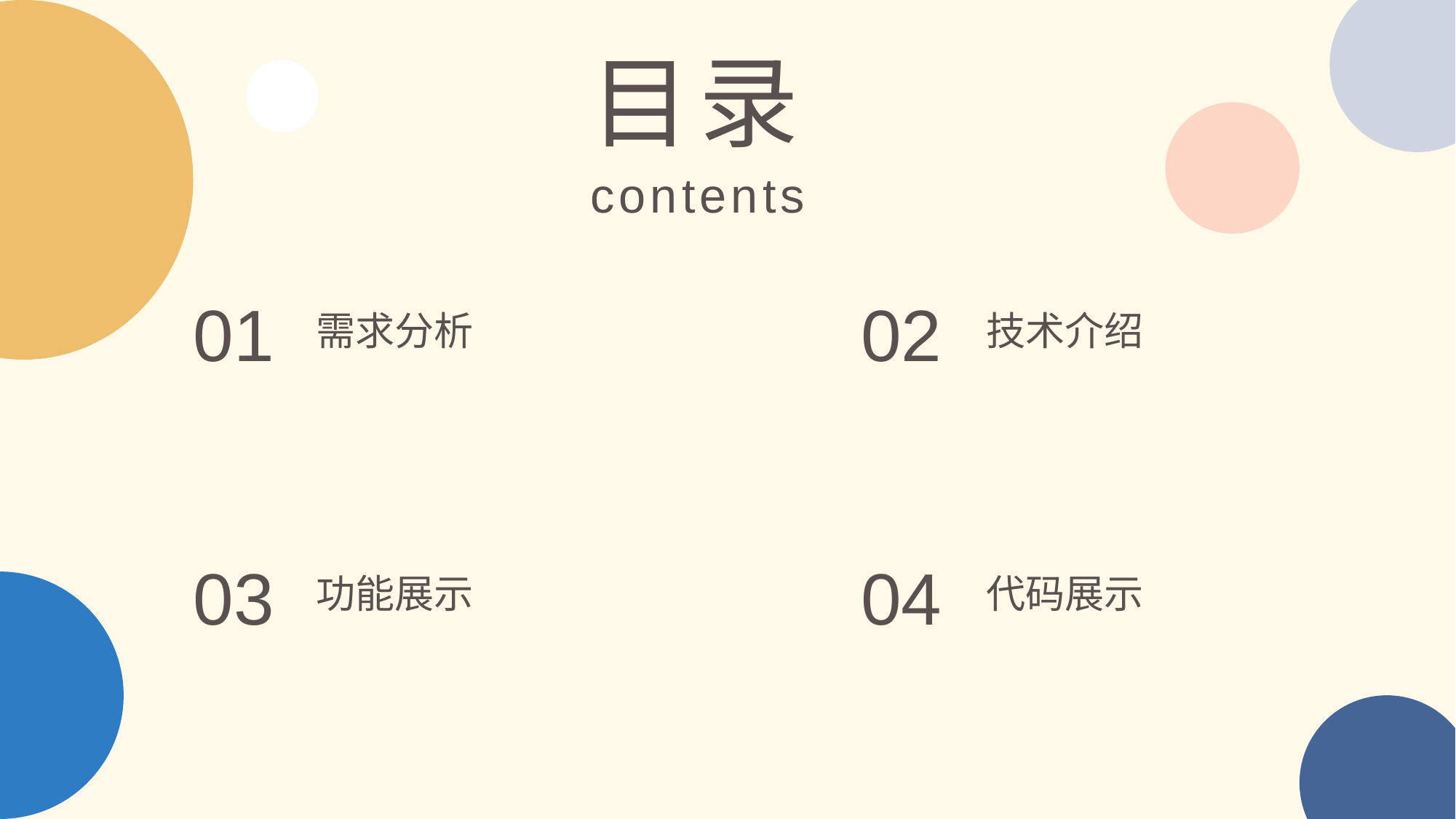

目录
contents

01
02
需求分析
技术介绍

03
04
功能展示
代码展示